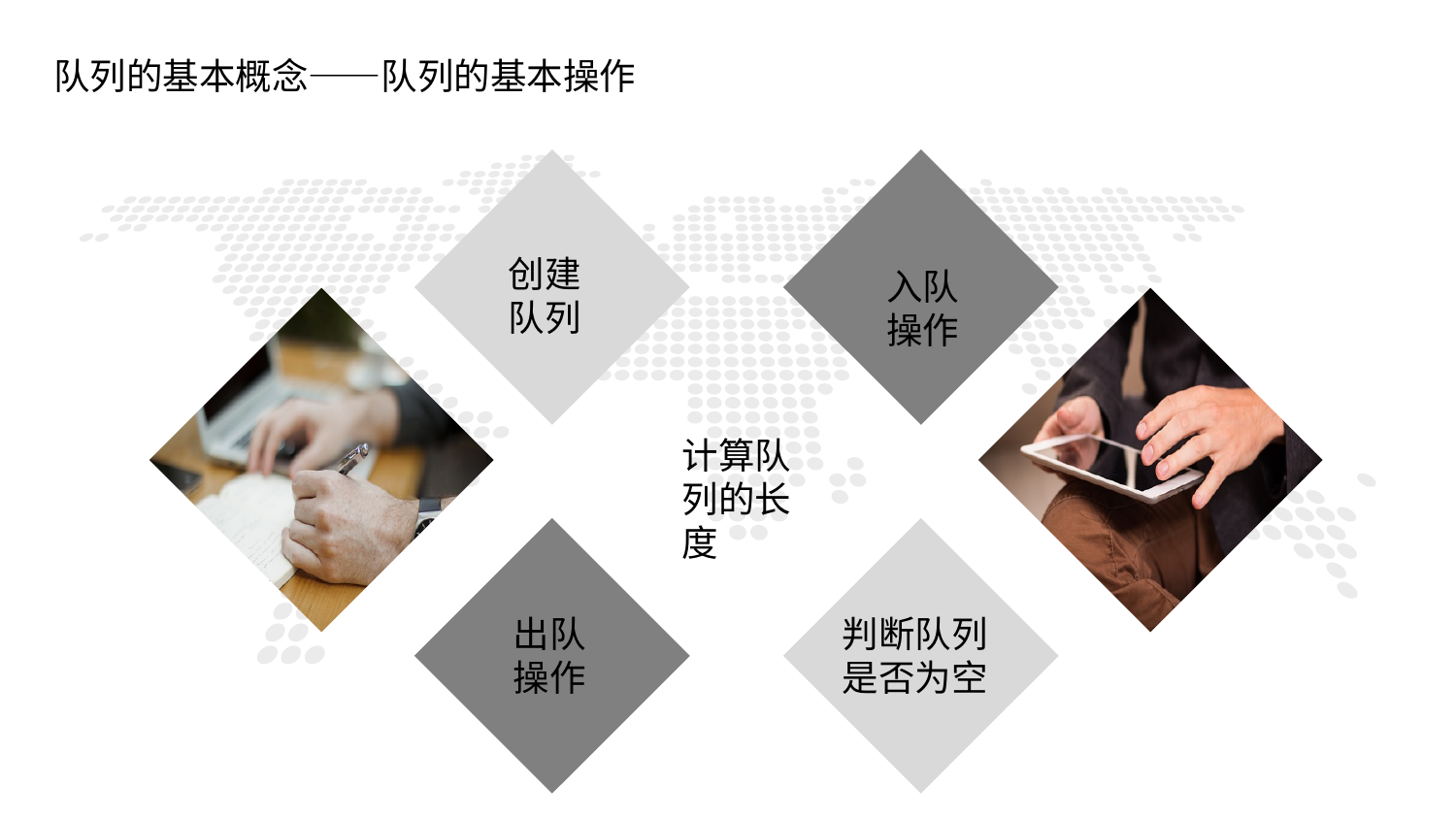

队列的基本概念——队列的基本操作

创建队列
入队操作
1

计算队列的长度

PART  ONE
出队操作
判断队列是否为空